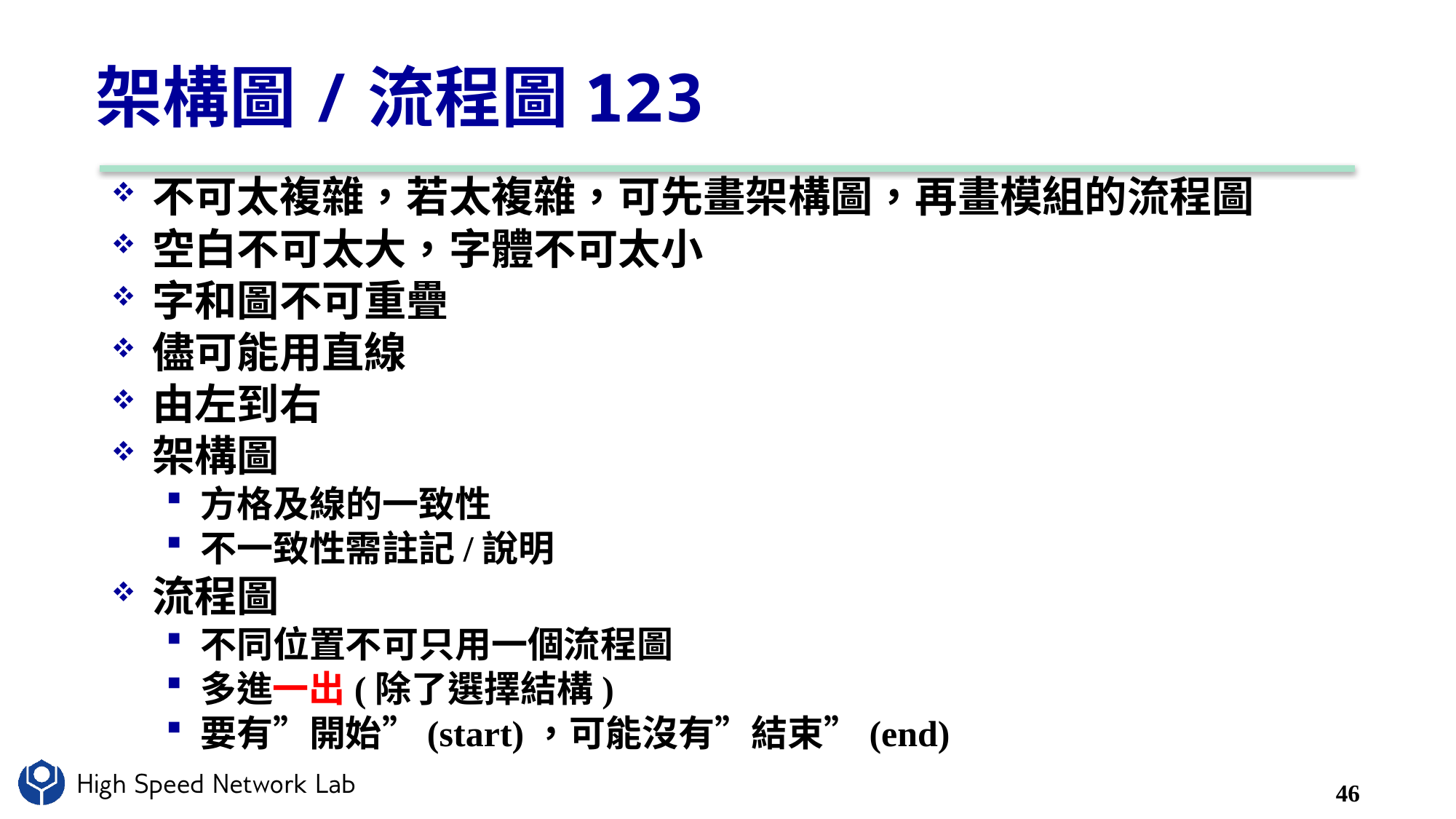

# 架構圖/流程圖123

不可太複雜，若太複雜，可先畫架構圖，再畫模組的流程圖
空白不可太大，字體不可太小
字和圖不可重疊
儘可能用直線
由左到右
架構圖
方格及線的一致性
不一致性需註記/說明
流程圖
不同位置不可只用一個流程圖
多進一出(除了選擇結構)
要有”開始”(start)，可能沒有”結束”(end)

46